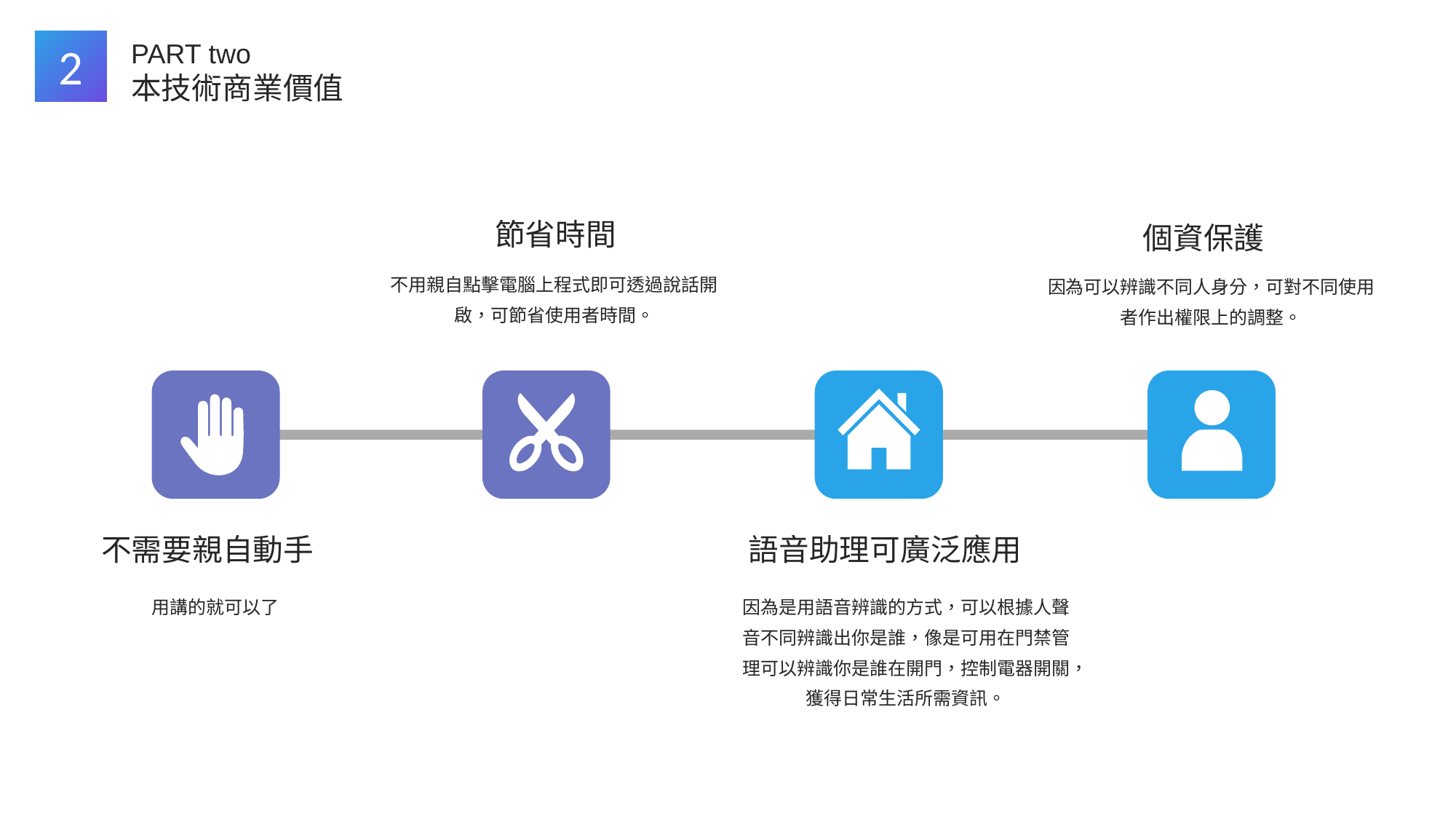

2
PART two
本技術商業價值
節省時間
個資保護
不用親自點擊電腦上程式即可透過說話開啟，可節省使用者時間。
因為可以辨識不同人身分，可對不同使用者作出權限上的調整。

不需要親自動手
語音助理可廣泛應用
用講的就可以了
因為是用語音辨識的方式，可以根據人聲音不同辨識出你是誰，像是可用在門禁管理可以辨識你是誰在開門，控制電器開關，獲得日常生活所需資訊。